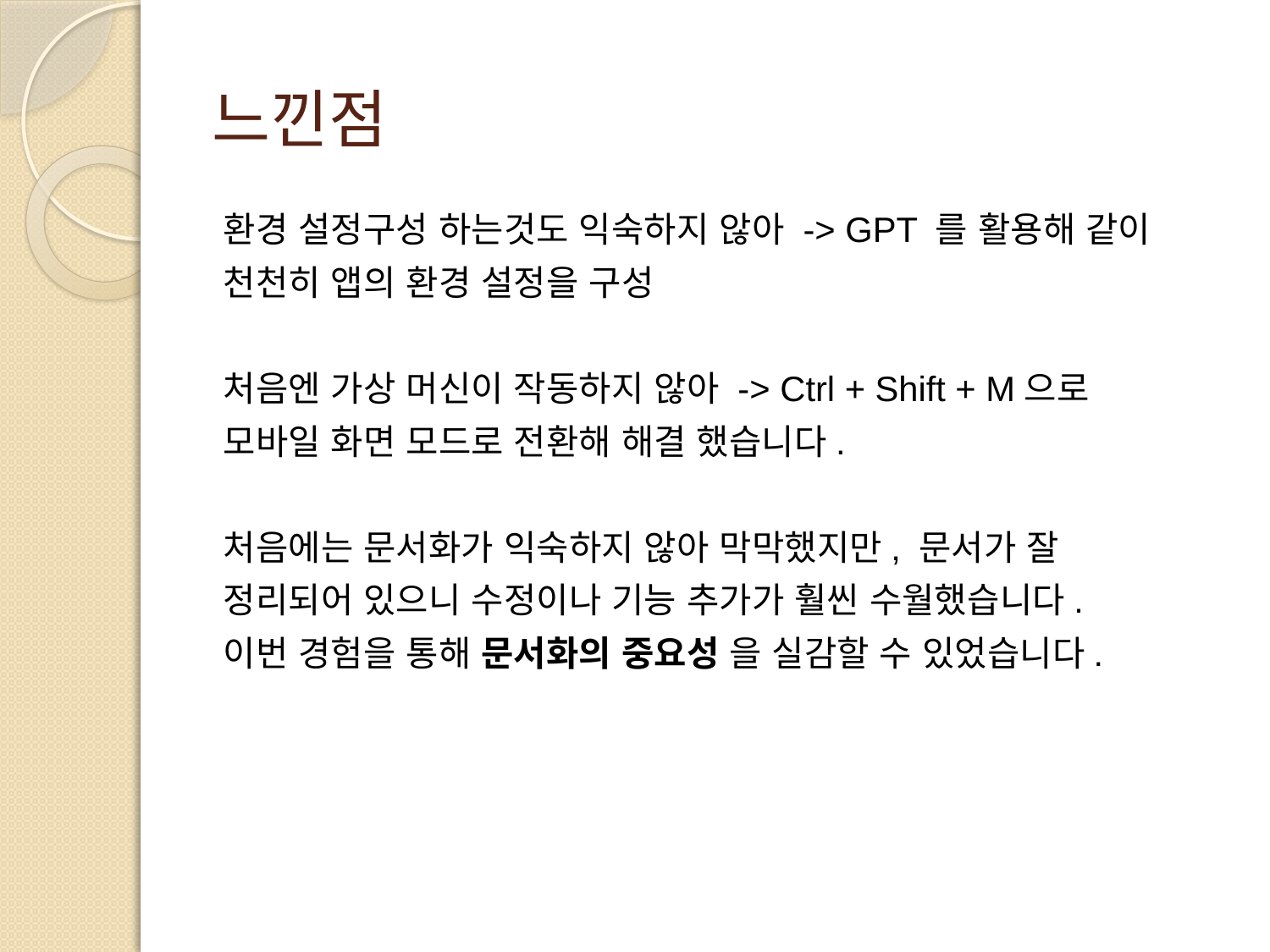

# 느낀점
환경 설정구성 하는것도 익숙하지 않아 -> GPT 를 활용해 같이
천천히 앱의 환경 설정을 구성

처음엔 가상 머신이 작동하지 않아 -> Ctrl + Shift + M으로
모바일 화면 모드로 전환해 해결 했습니다.

처음에는 문서화가 익숙하지 않아 막막했지만, 문서가 잘
정리되어 있으니 수정이나 기능 추가가 훨씬 수월했습니다.
이번 경험을 통해 문서화의 중요성 을 실감할 수 있었습니다.